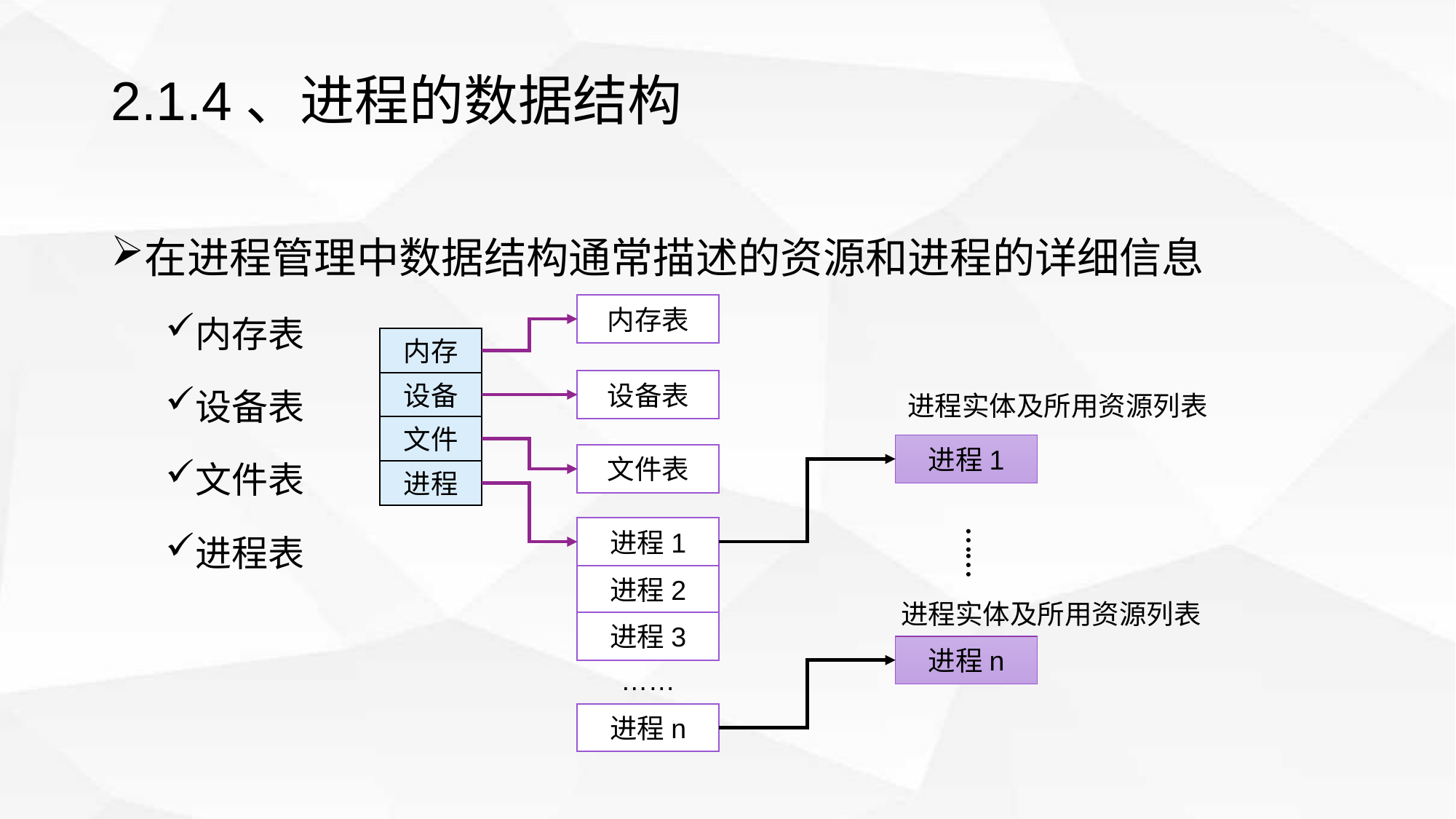

# 2.1.4、进程的数据结构
在进程管理中数据结构通常描述的资源和进程的详细信息
内存表
设备表
文件表
进程表
内存表
内存
设备表
设备
进程实体及所用资源列表
文件
进程1
文件表
进程
……
进程1
进程2
进程实体及所用资源列表
进程3
进程n
……
进程n